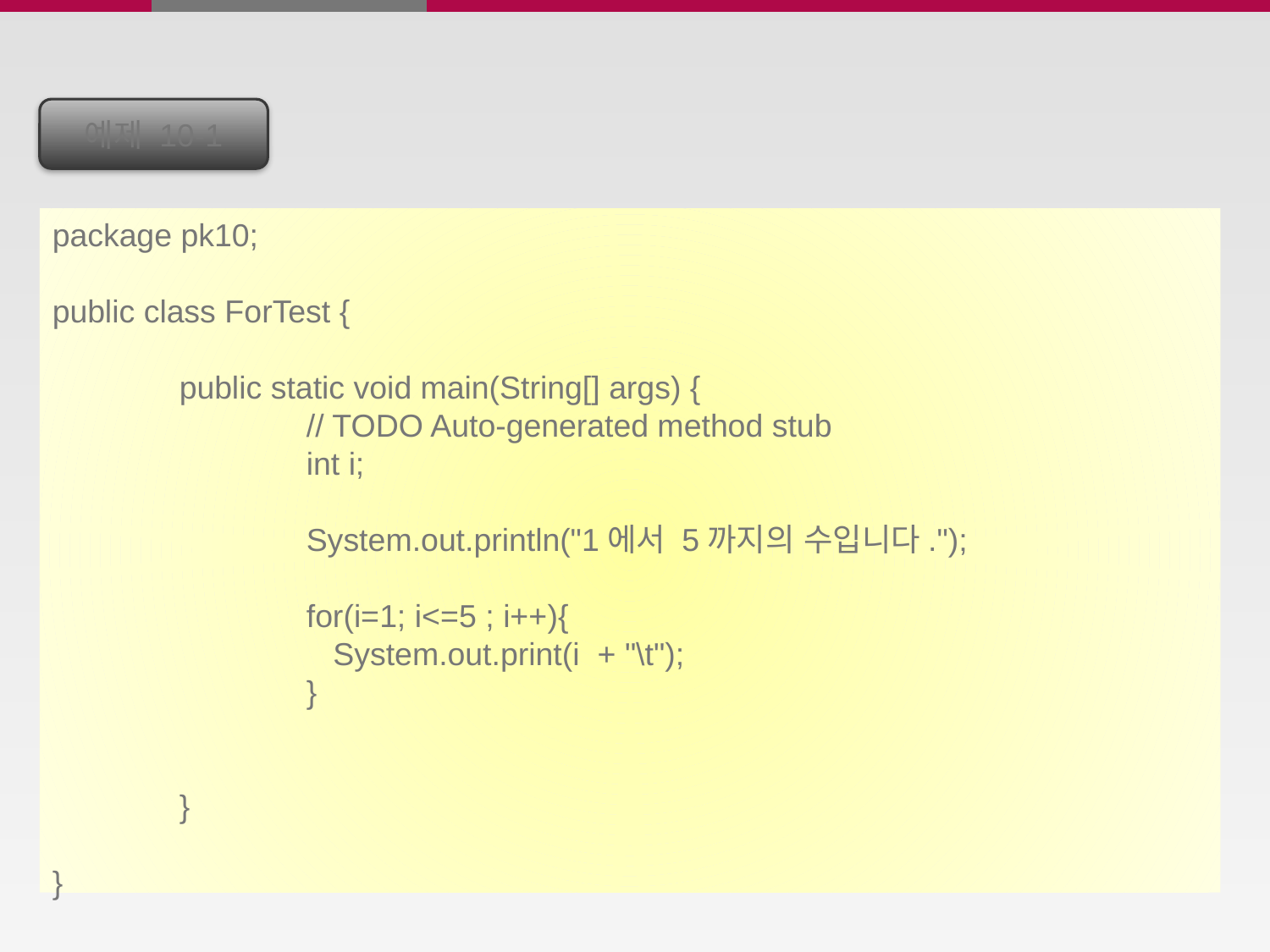

예제 10-1
package pk10;

public class ForTest {

	public static void main(String[] args) {
		// TODO Auto-generated method stub
		int i;

		System.out.println("1에서 5까지의 수입니다.");

		for(i=1; i<=5 ; i++){
		   System.out.print(i  + "\t");
		}

	}

}